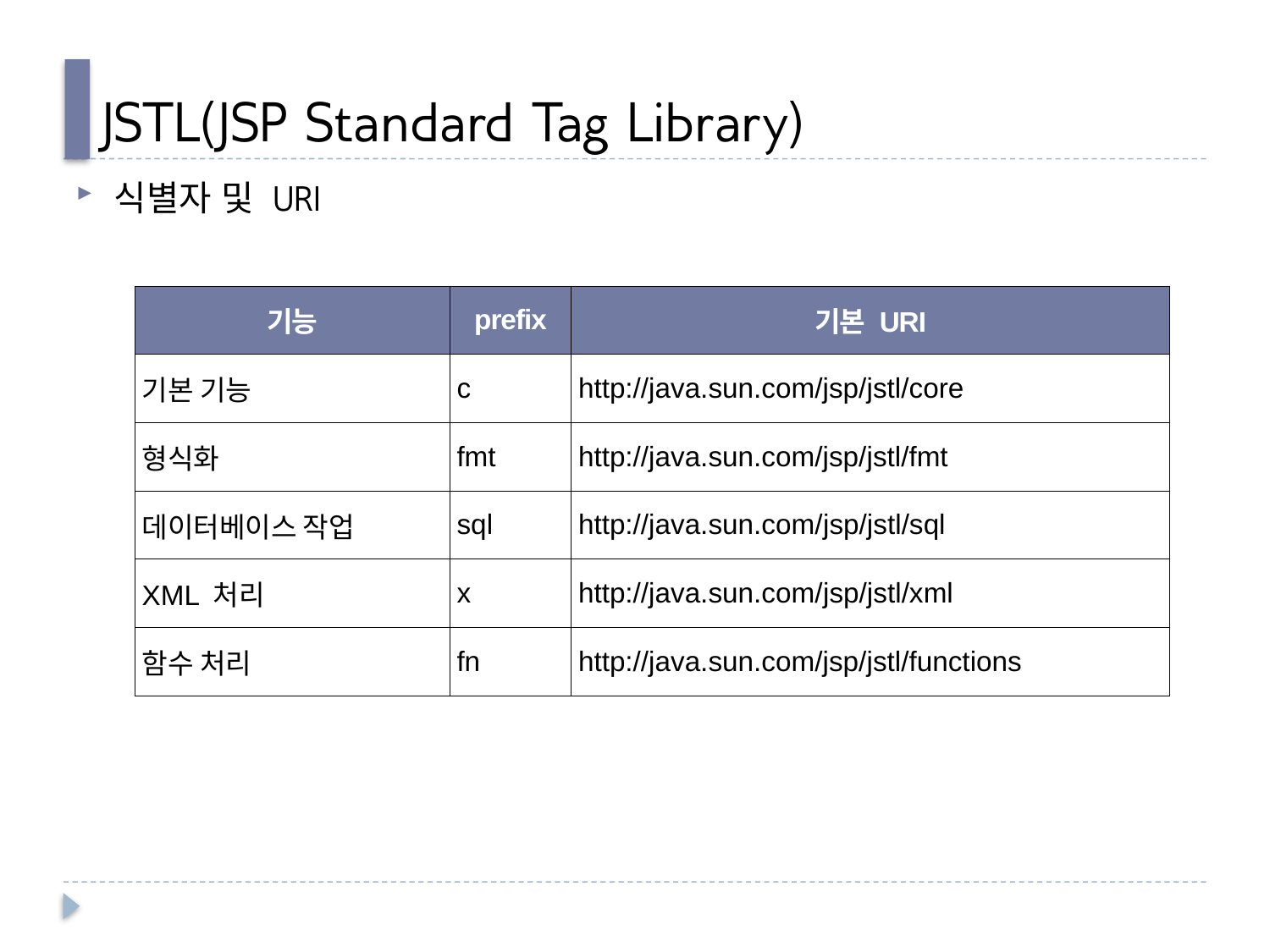

# JSTL(JSP Standard Tag Library)
식별자 및 URI

| 기능 | prefix | 기본 URI |
| --- | --- | --- |
| 기본 기능 | c | http://java.sun.com/jsp/jstl/core |
| 형식화 | fmt | http://java.sun.com/jsp/jstl/fmt |
| 데이터베이스 작업 | sql | http://java.sun.com/jsp/jstl/sql |
| XML 처리 | x | http://java.sun.com/jsp/jstl/xml |
| 함수 처리 | fn | http://java.sun.com/jsp/jstl/functions |